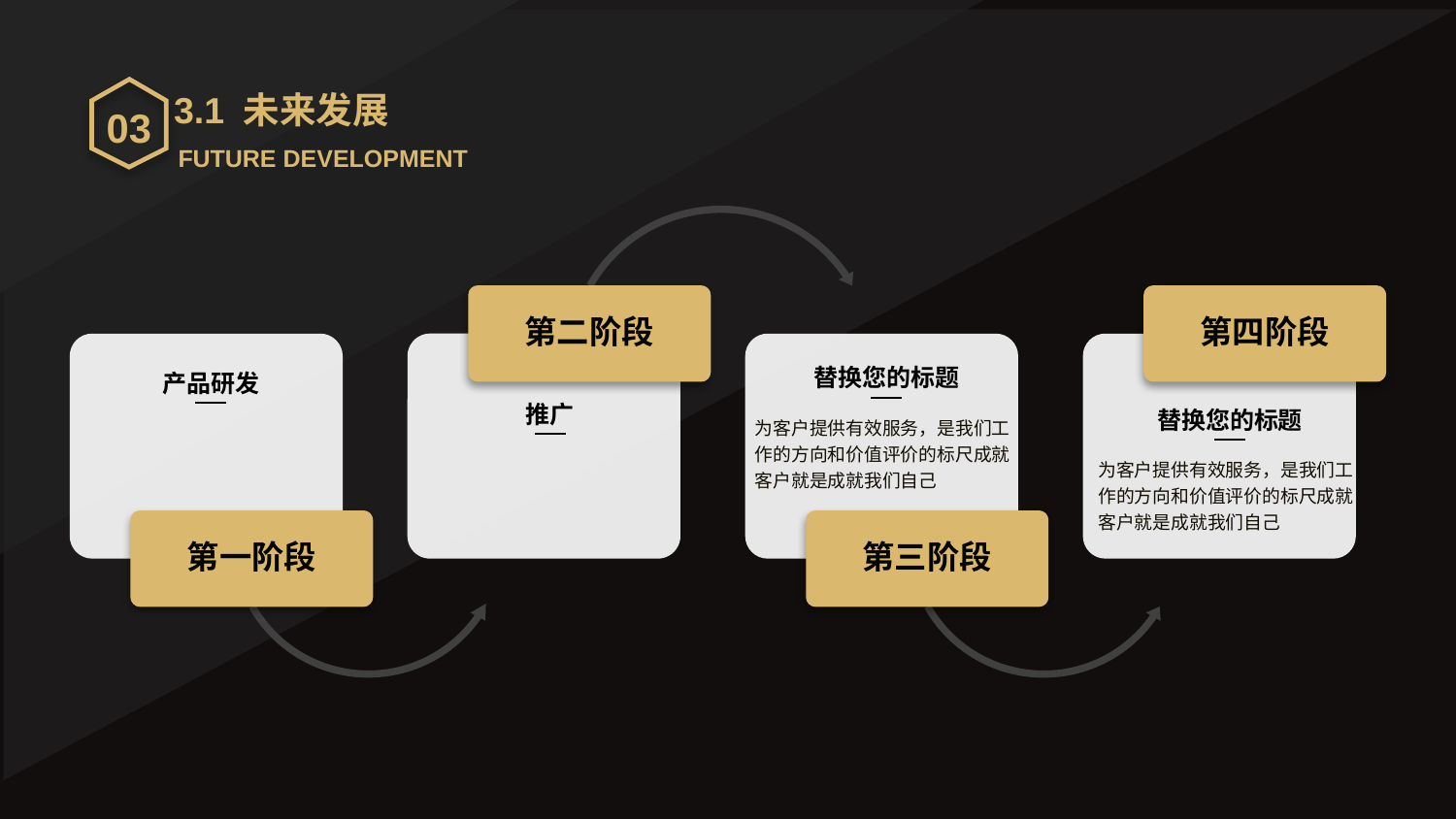

03
3.1 未来发展
FUTURE DEVELOPMENT

第二阶段

第四阶段

替换您的标题
产品研发
推广

替换您的标题

为客户提供有效服务，是我们工作的方向和价值评价的标尺成就客户就是成就我们自己

为客户提供有效服务，是我们工作的方向和价值评价的标尺成就客户就是成就我们自己

第一阶段

第三阶段